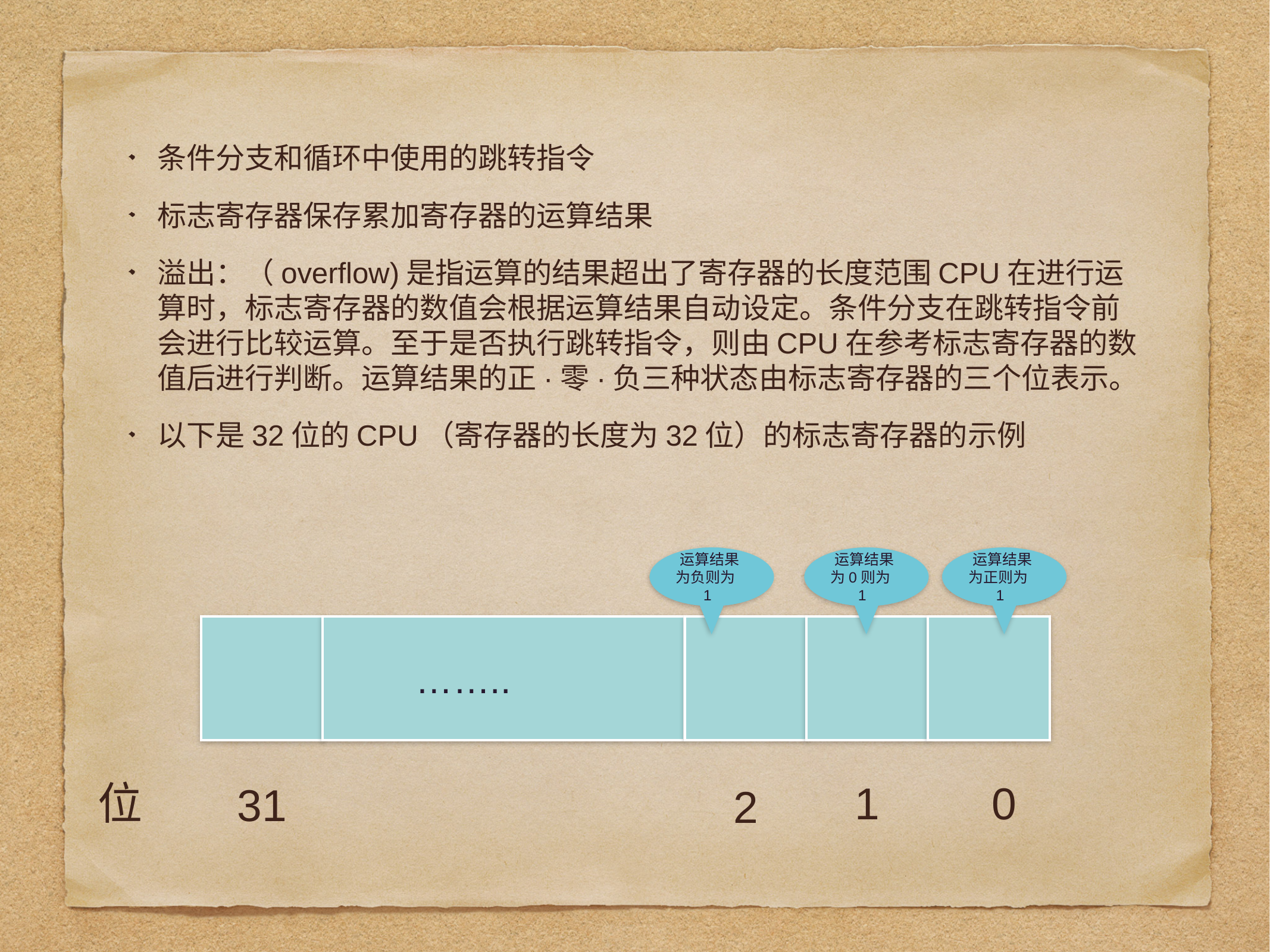

条件分支和循环中使用的跳转指令
标志寄存器保存累加寄存器的运算结果
溢出：（overflow)是指运算的结果超出了寄存器的长度范围CPU在进行运算时，标志寄存器的数值会根据运算结果自动设定。条件分支在跳转指令前会进行比较运算。至于是否执行跳转指令，则由CPU在参考标志寄存器的数值后进行判断。运算结果的正·零·负三种状态由标志寄存器的三个位表示。
以下是32位的CPU（寄存器的长度为32位）的标志寄存器的示例
运算结果为负则为1
运算结果为0则为1
运算结果为正则为1

……..

1
0
31
位
2